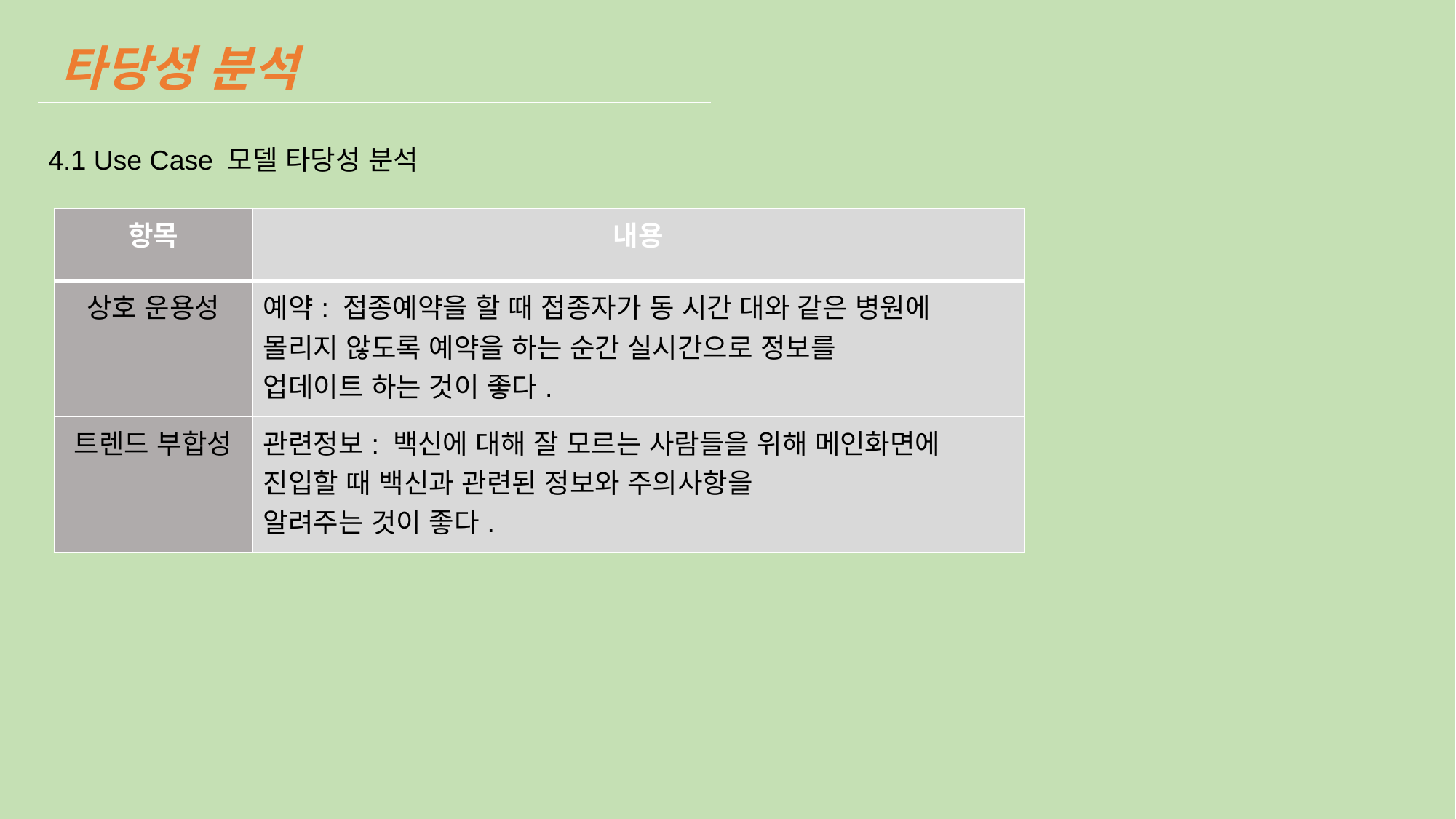

타당성 분석
4.1 Use Case 모델 타당성 분석
| 항목 | 내용 |
| --- | --- |
| 상호 운용성 | 예약: 접종예약을 할 때 접종자가 동 시간 대와 같은 병원에 몰리지 않도록 예약을 하는 순간 실시간으로 정보를 업데이트 하는 것이 좋다. |
| 트렌드 부합성 | 관련정보: 백신에 대해 잘 모르는 사람들을 위해 메인화면에 진입할 때 백신과 관련된 정보와 주의사항을 알려주는 것이 좋다. |